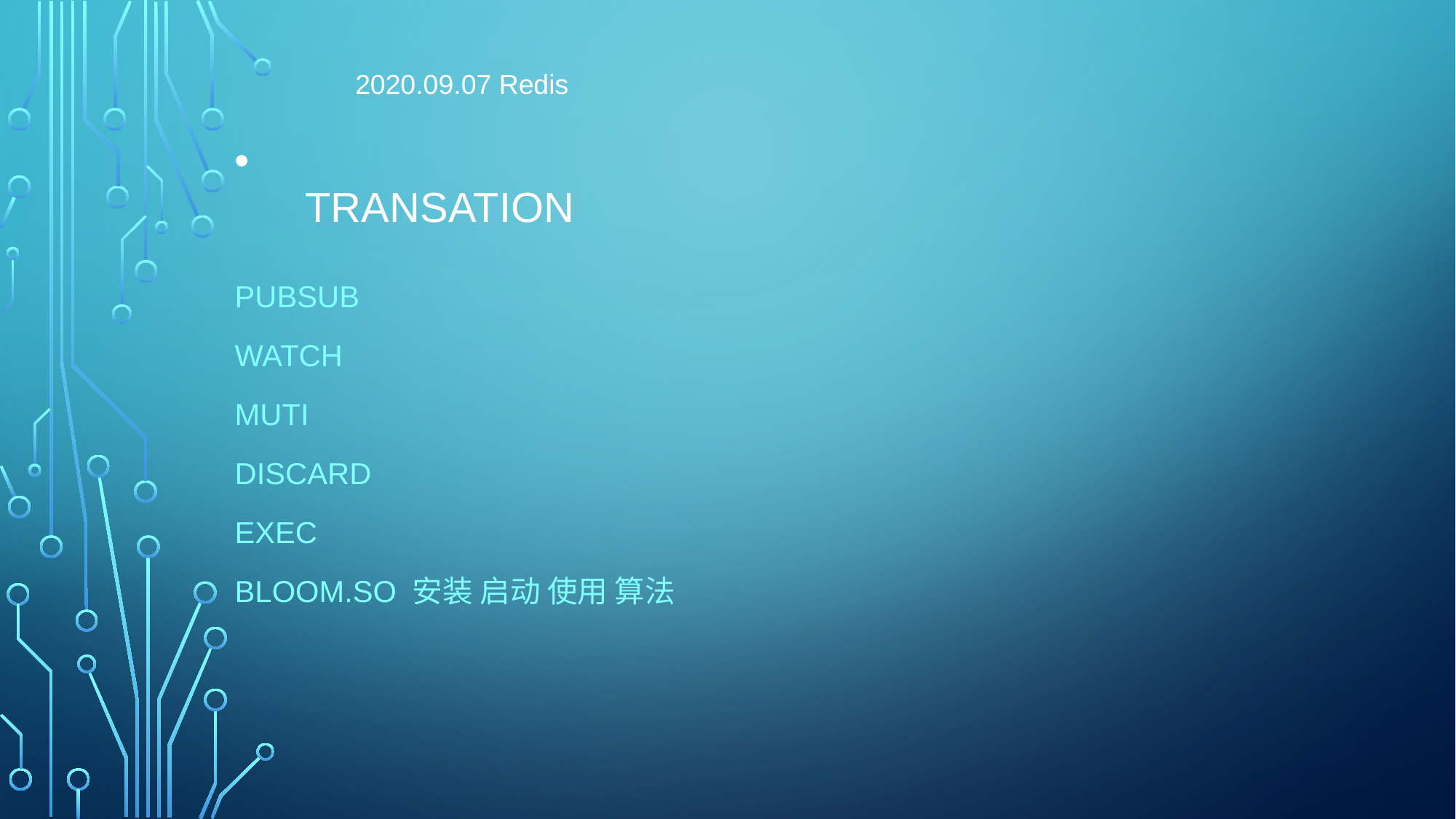

2020.09.07 Redis
# Transation
Pubsub
Watch
Muti
discard
Exec
Bloom.so 安装 启动 使用 算法